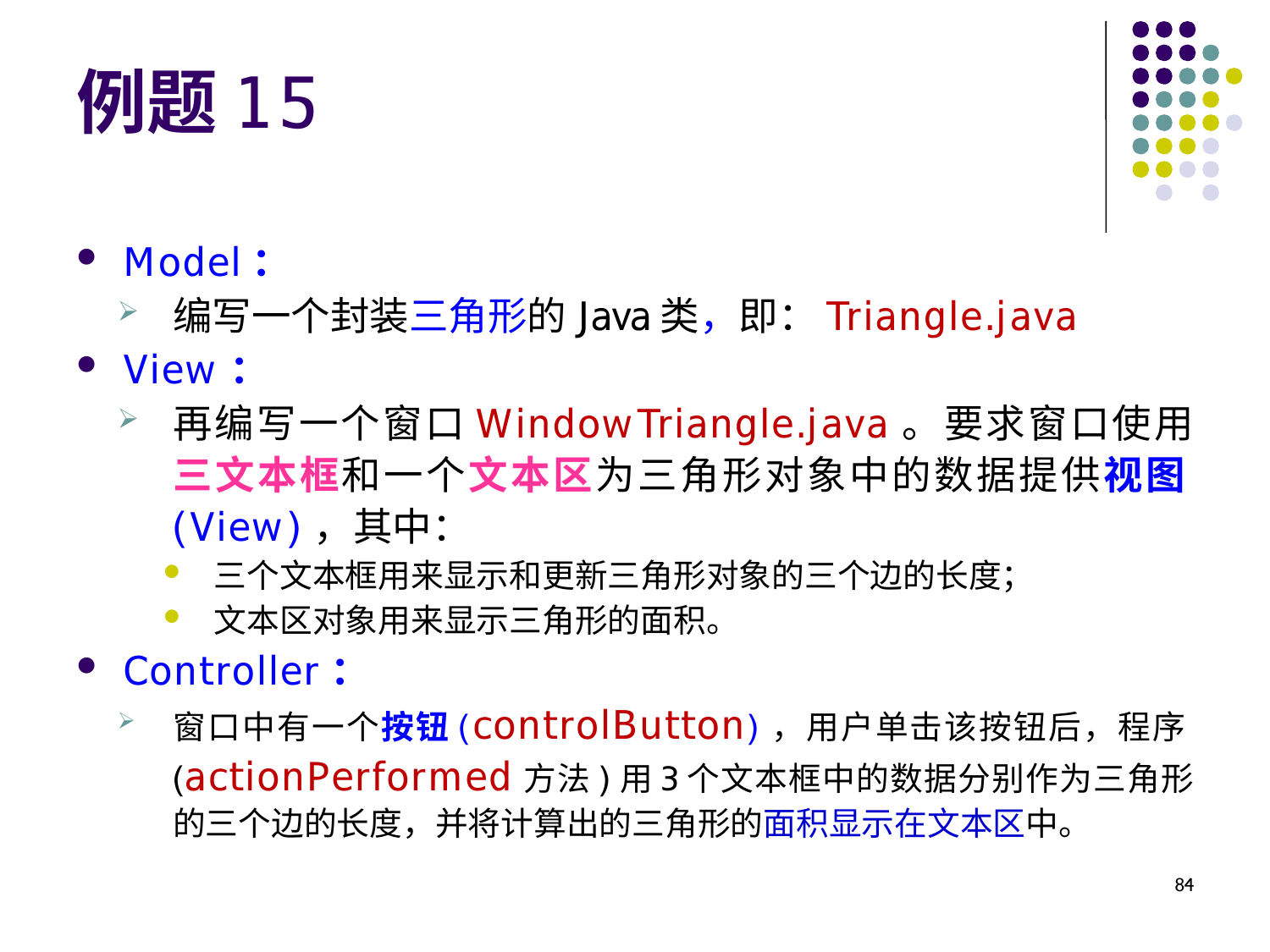

# 例题15
Model：
编写一个封装三角形的Java类，即：Triangle.java
View：
再编写一个窗口WindowTriangle.java。要求窗口使用三文本框和一个文本区为三角形对象中的数据提供视图(View)，其中：
三个文本框用来显示和更新三角形对象的三个边的长度；
文本区对象用来显示三角形的面积。
Controller：
窗口中有一个按钮(controlButton)，用户单击该按钮后，程序(actionPerformed方法)用3个文本框中的数据分别作为三角形的三个边的长度，并将计算出的三角形的面积显示在文本区中。

84